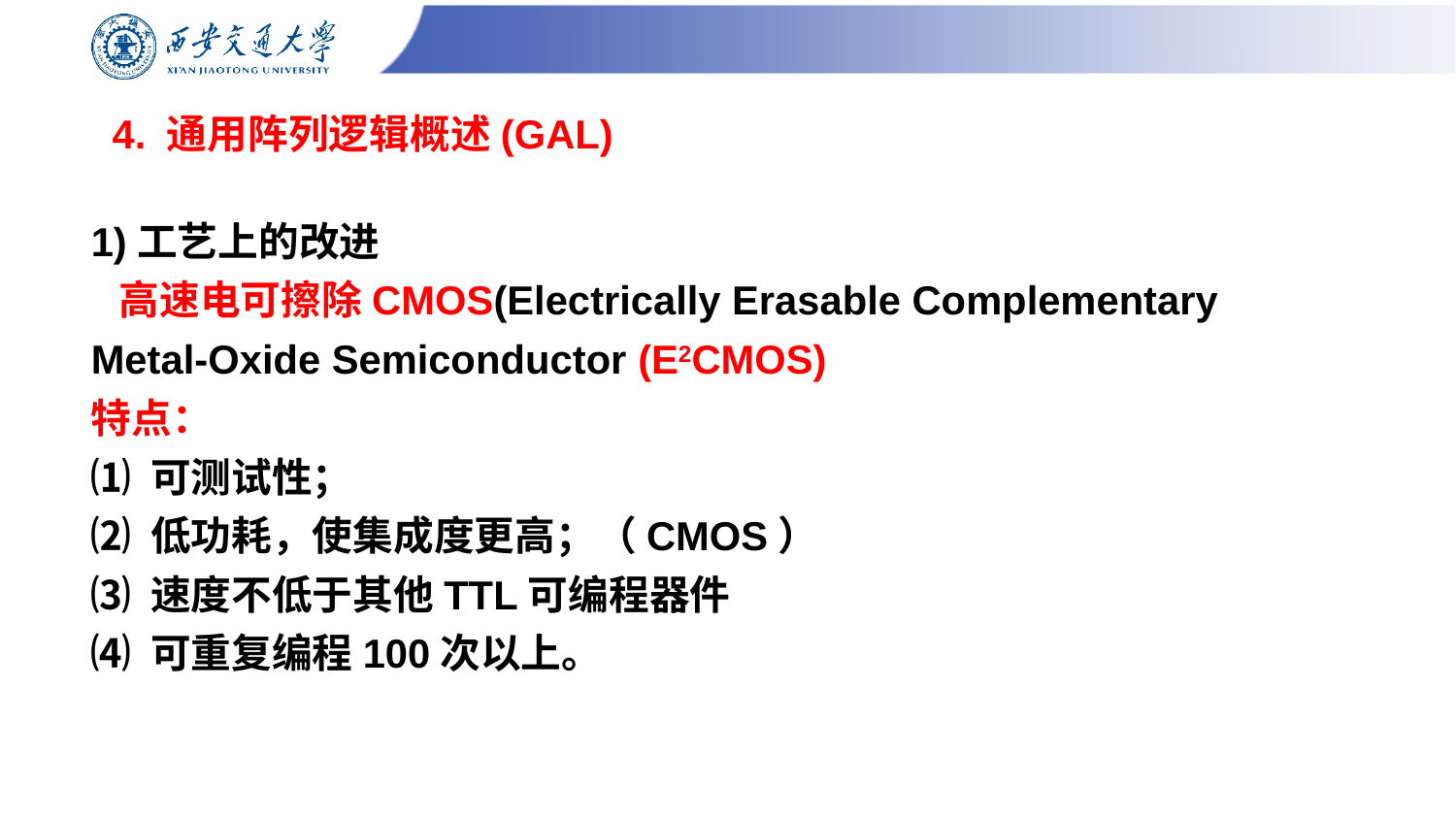

# 4. 通用阵列逻辑概述(GAL)
1)工艺上的改进
  高速电可擦除CMOS(Electrically Erasable Complementary
Metal-Oxide Semiconductor (E2CMOS)
特点：
⑴ 可测试性；
⑵ 低功耗，使集成度更高；（CMOS）
⑶ 速度不低于其他TTL可编程器件
⑷ 可重复编程100次以上。